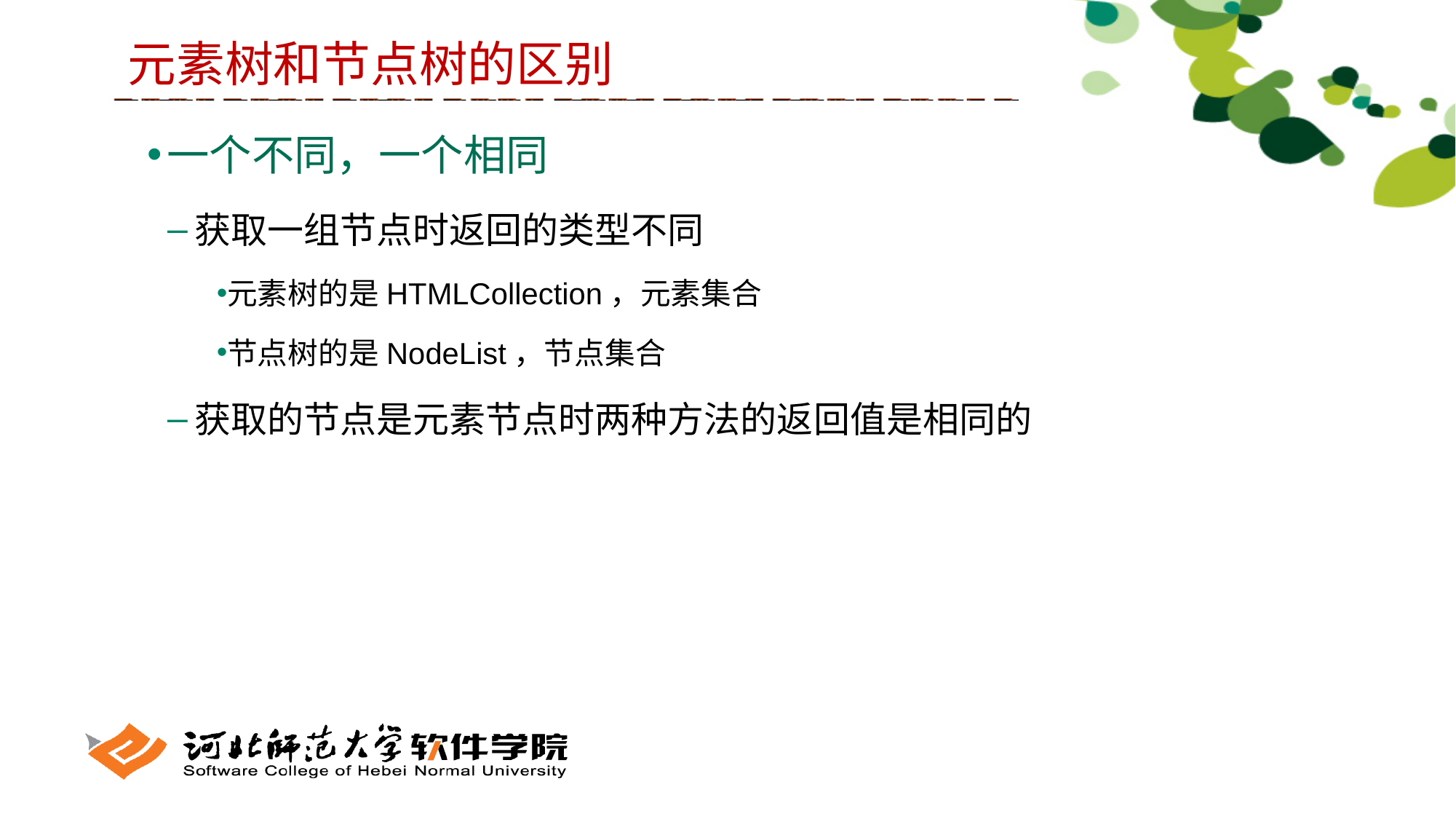

元素树和节点树的区别
一个不同，一个相同
获取一组节点时返回的类型不同
元素树的是HTMLCollection，元素集合
节点树的是NodeList，节点集合
获取的节点是元素节点时两种方法的返回值是相同的